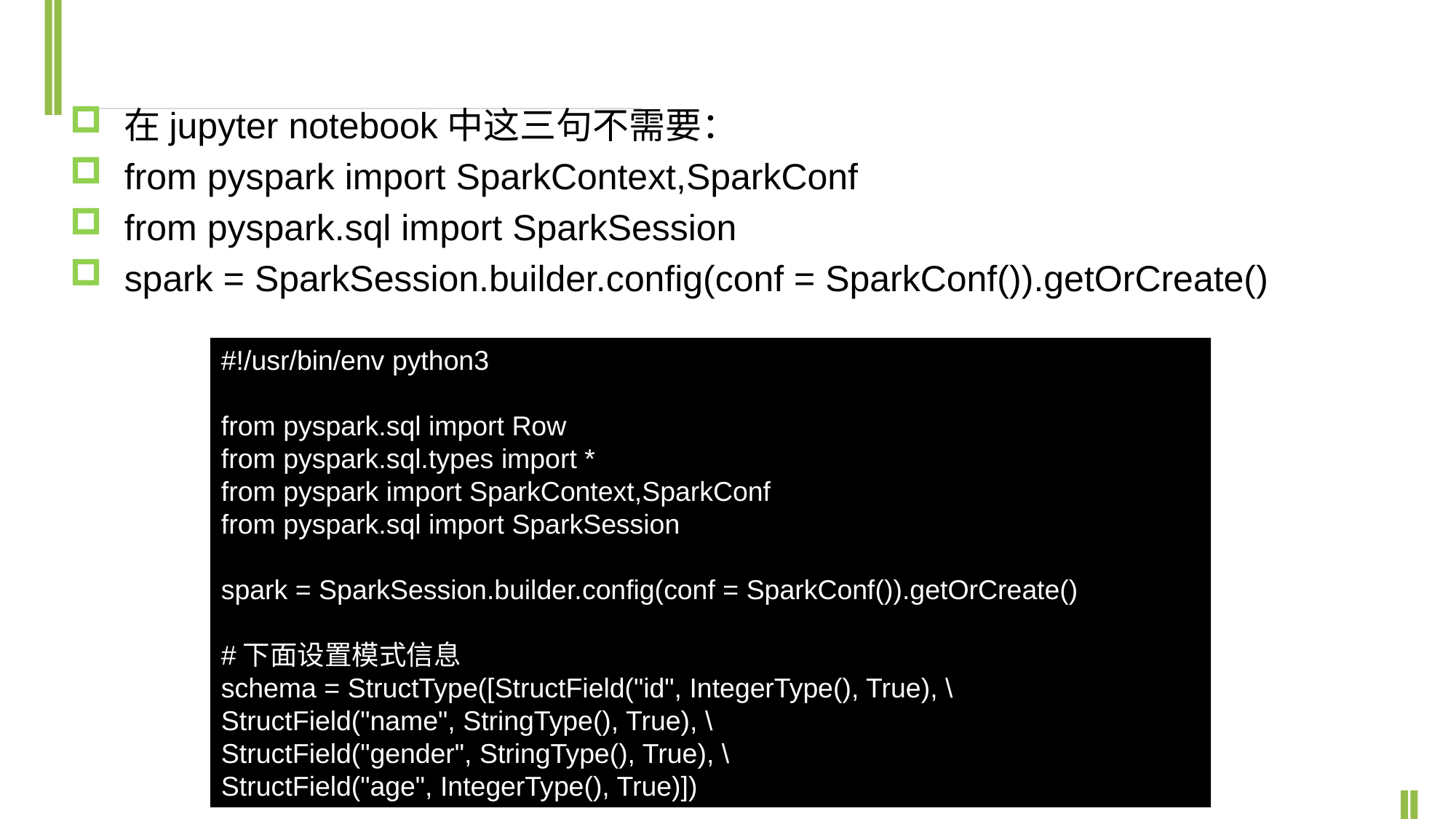

在jupyter notebook中这三句不需要：
from pyspark import SparkContext,SparkConf
from pyspark.sql import SparkSession
spark = SparkSession.builder.config(conf = SparkConf()).getOrCreate()

#!/usr/bin/env python3

from pyspark.sql import Row
from pyspark.sql.types import *
from pyspark import SparkContext,SparkConf
from pyspark.sql import SparkSession

spark = SparkSession.builder.config(conf = SparkConf()).getOrCreate()

#下面设置模式信息
schema = StructType([StructField("id", IntegerType(), True), \
StructField("name", StringType(), True), \
StructField("gender", StringType(), True), \
StructField("age", IntegerType(), True)])